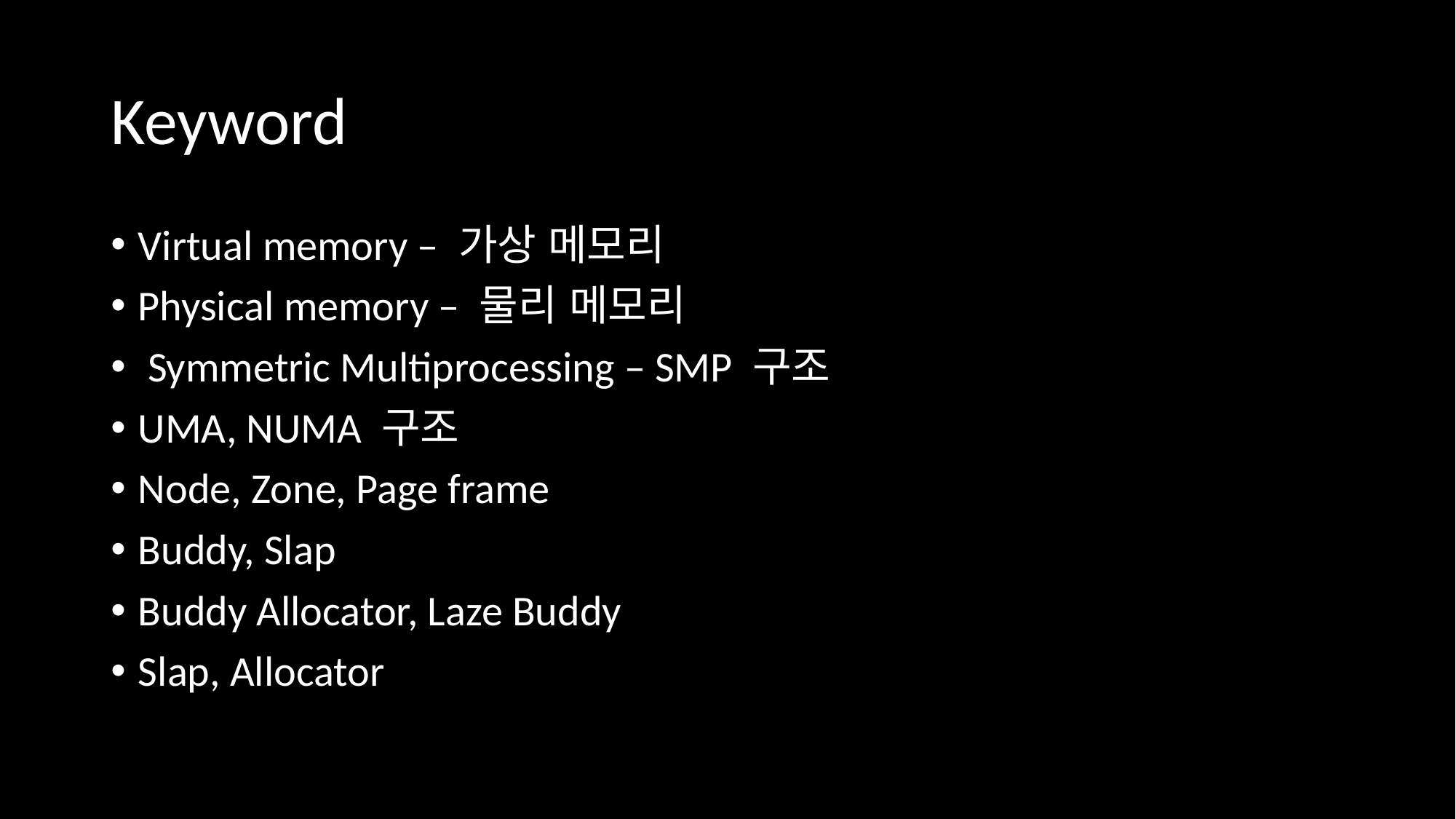

# Keyword
Virtual memory – 가상 메모리
Physical memory – 물리 메모리
 Symmetric Multiprocessing – SMP 구조
UMA, NUMA 구조
Node, Zone, Page frame
Buddy, Slap
Buddy Allocator, Laze Buddy
Slap, Allocator